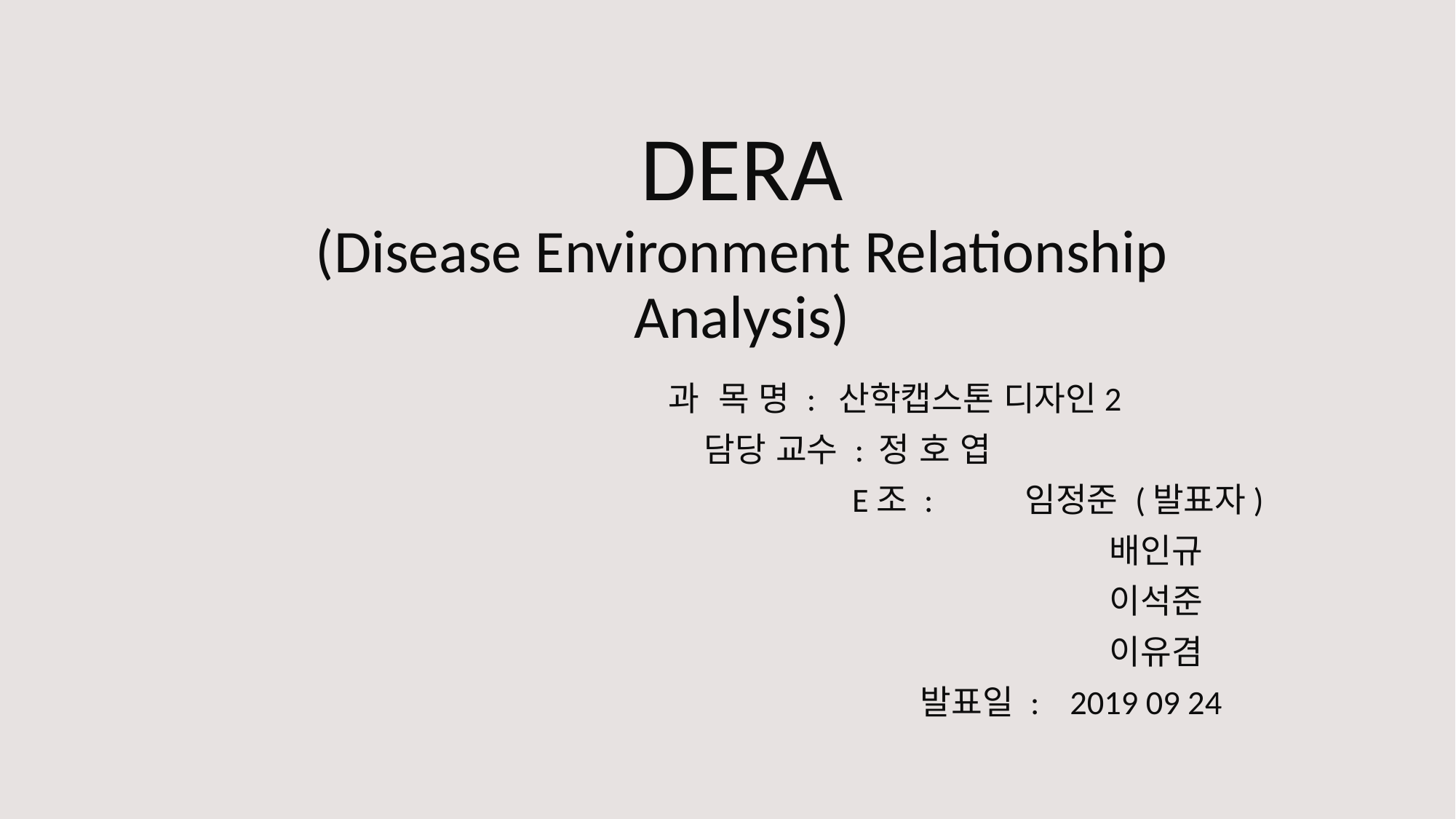

# DERA (Disease Environment Relationship Analysis)

      					                 과  목 명 :  산학캡스톤 디자인2
				       담당 교수 : 정 호 엽
                                                                              E조 :           임정준 (발표자)
                                                                                   배인규
                                                                                   이석준
                                                                                   이유겸
                                                                 발표일 :    2019 09 24